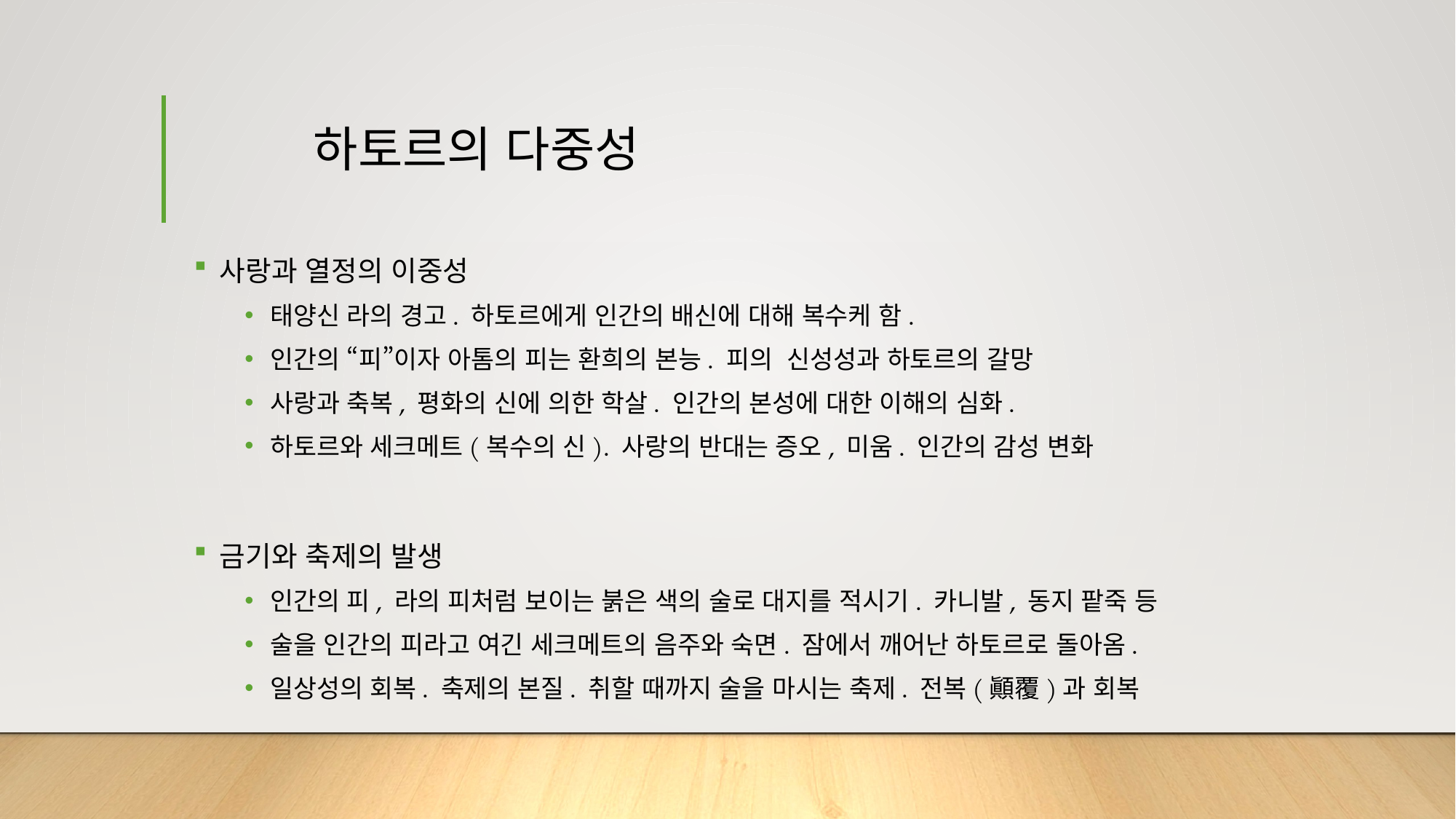

# 하토르의 다중성
사랑과 열정의 이중성
태양신 라의 경고. 하토르에게 인간의 배신에 대해 복수케 함.
인간의 “피”이자 아톰의 피는 환희의 본능. 피의  신성성과 하토르의 갈망
사랑과 축복, 평화의 신에 의한 학살. 인간의 본성에 대한 이해의 심화.
하토르와 세크메트(복수의 신). 사랑의 반대는 증오, 미움. 인간의 감성 변화

금기와 축제의 발생
인간의 피, 라의 피처럼 보이는 붉은 색의 술로 대지를 적시기. 카니발, 동지 팥죽 등
술을 인간의 피라고 여긴 세크메트의 음주와 숙면. 잠에서 깨어난 하토르로 돌아옴.
일상성의 회복. 축제의 본질. 취할 때까지 술을 마시는 축제. 전복(顚覆)과 회복